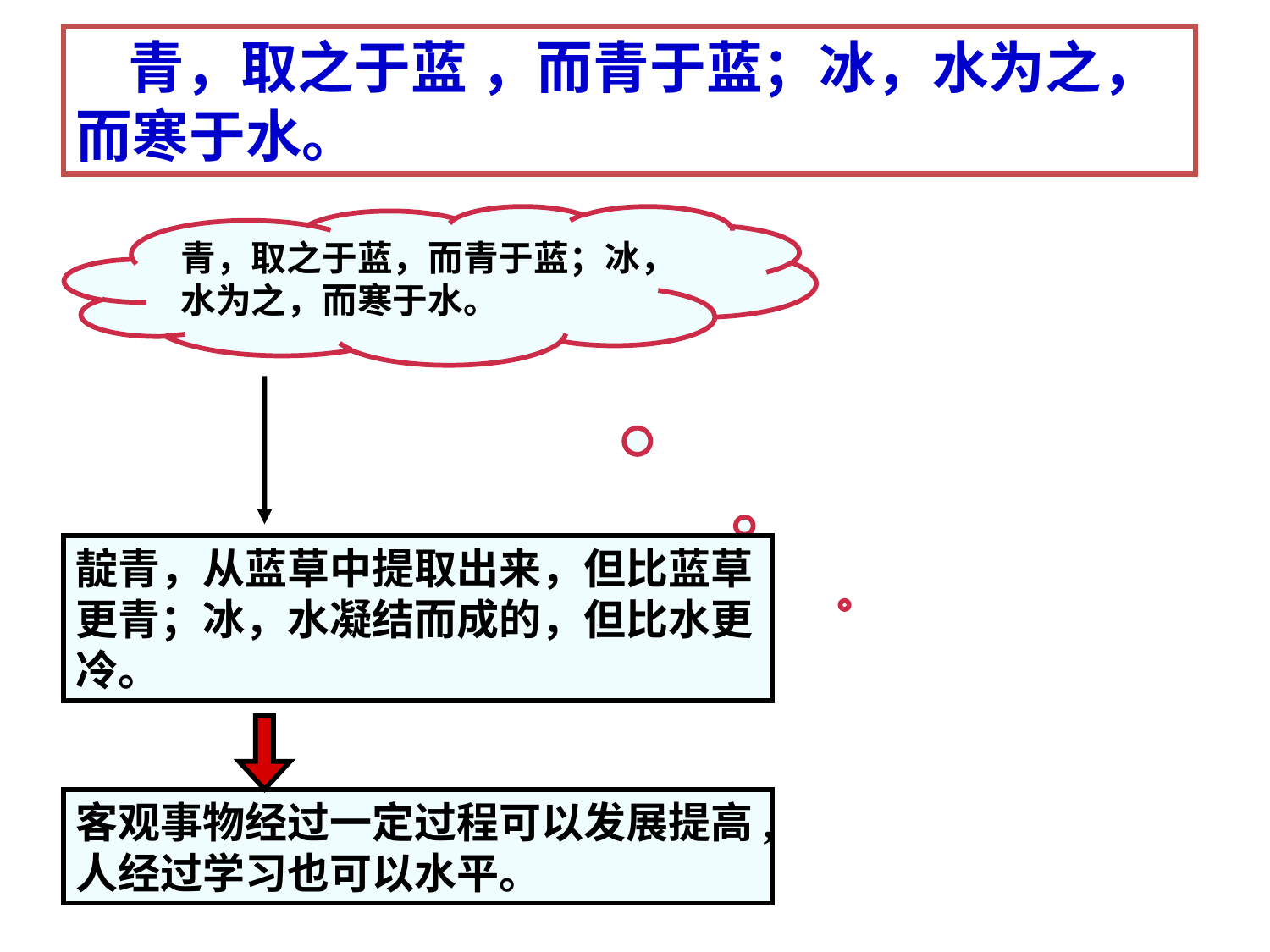

青，取之于蓝 ，而青于蓝；冰，水为之，而寒于水。
青，取之于蓝，而青于蓝；冰，水为之，而寒于水。

靛青，从蓝草中提取出来，但比蓝草更青；冰，水凝结而成的，但比水更冷。

客观事物经过一定过程可以发展提高,人经过学习也可以水平。
8